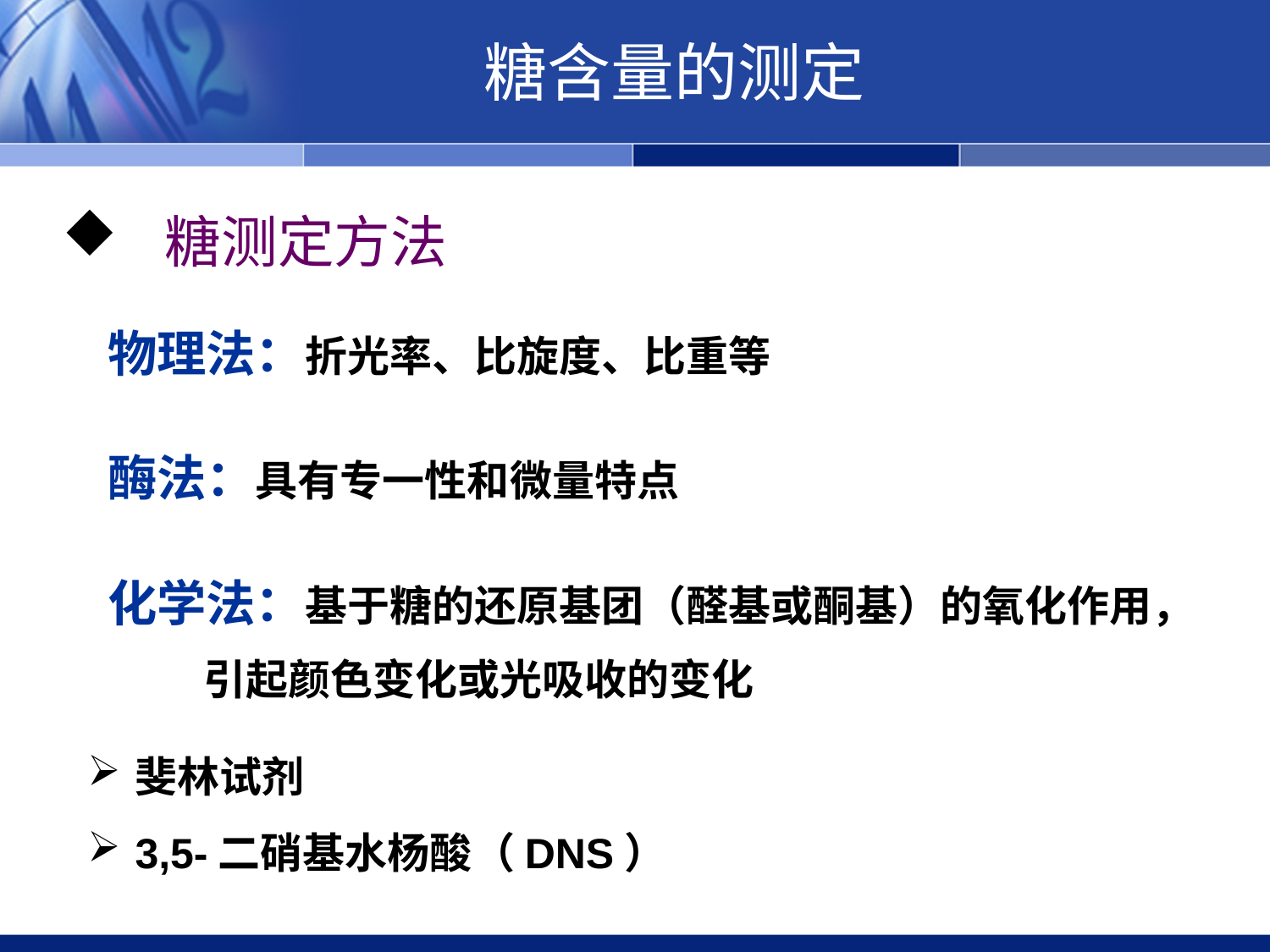

糖含量的测定
  糖测定方法
物理法：折光率、比旋度、比重等
酶法：具有专一性和微量特点
化学法：基于糖的还原基团（醛基或酮基）的氧化作用，
         引起颜色变化或光吸收的变化
斐林试剂
3,5-二硝基水杨酸（DNS）